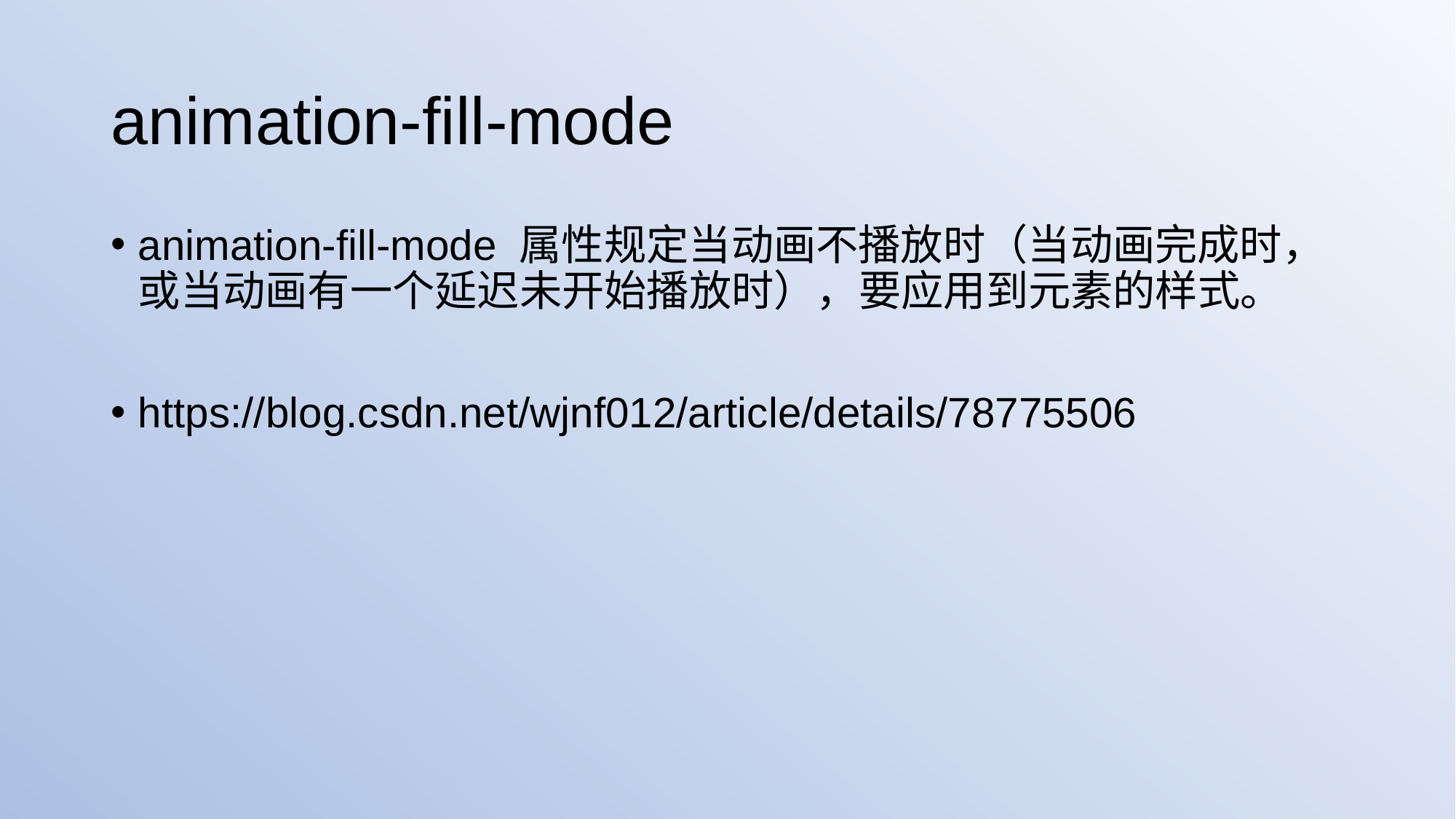

# animation-fill-mode
animation-fill-mode 属性规定当动画不播放时（当动画完成时，或当动画有一个延迟未开始播放时），要应用到元素的样式。

https://blog.csdn.net/wjnf012/article/details/78775506